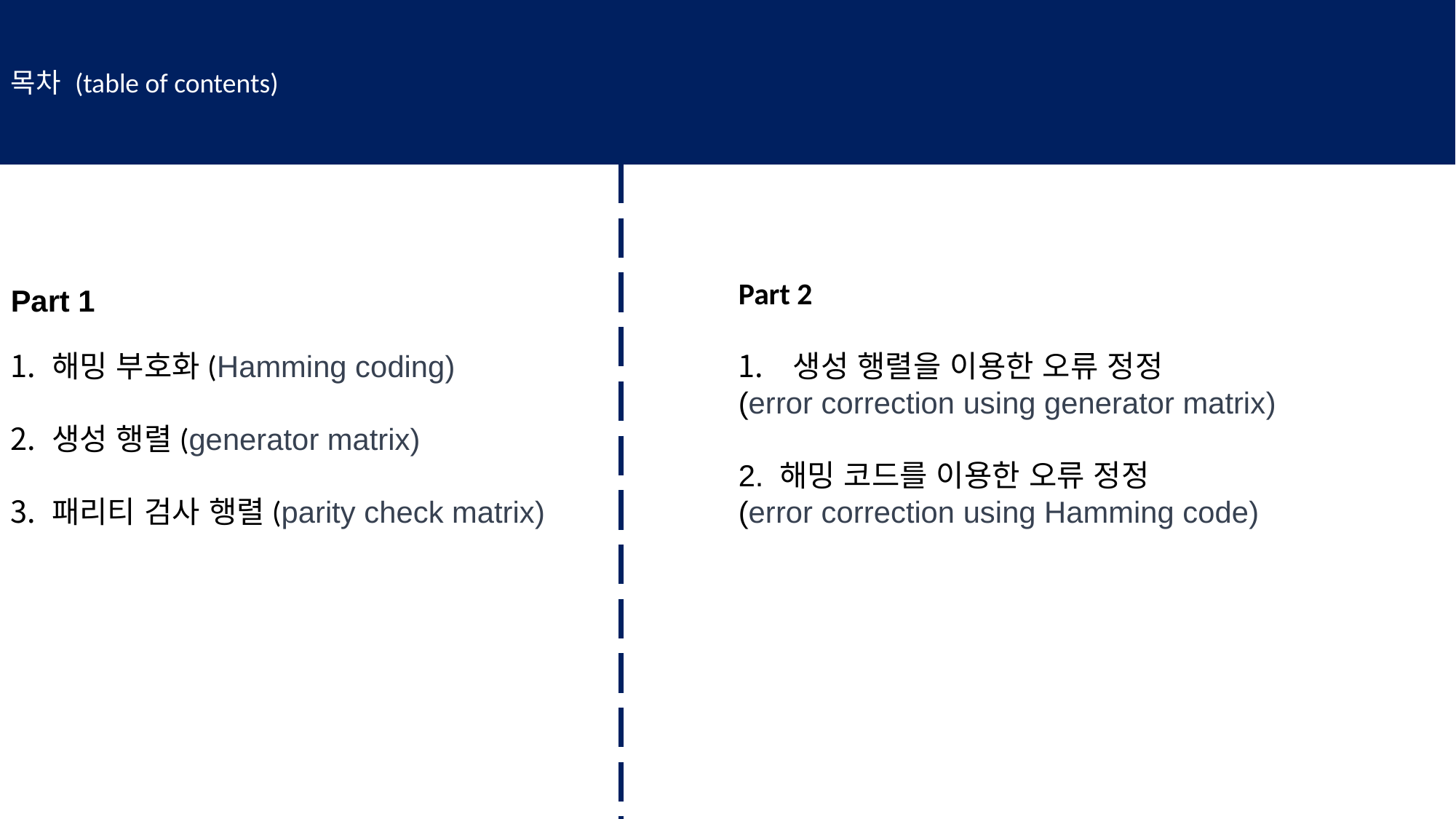

목차 (table of contents)
Part 2
Part 1
해밍 부호화(Hamming coding)

생성 행렬(generator matrix)

패리티 검사 행렬(parity check matrix)

생성 행렬을 이용한 오류 정정
(error correction using generator matrix)

2. 해밍 코드를 이용한 오류 정정
(error correction using Hamming code)